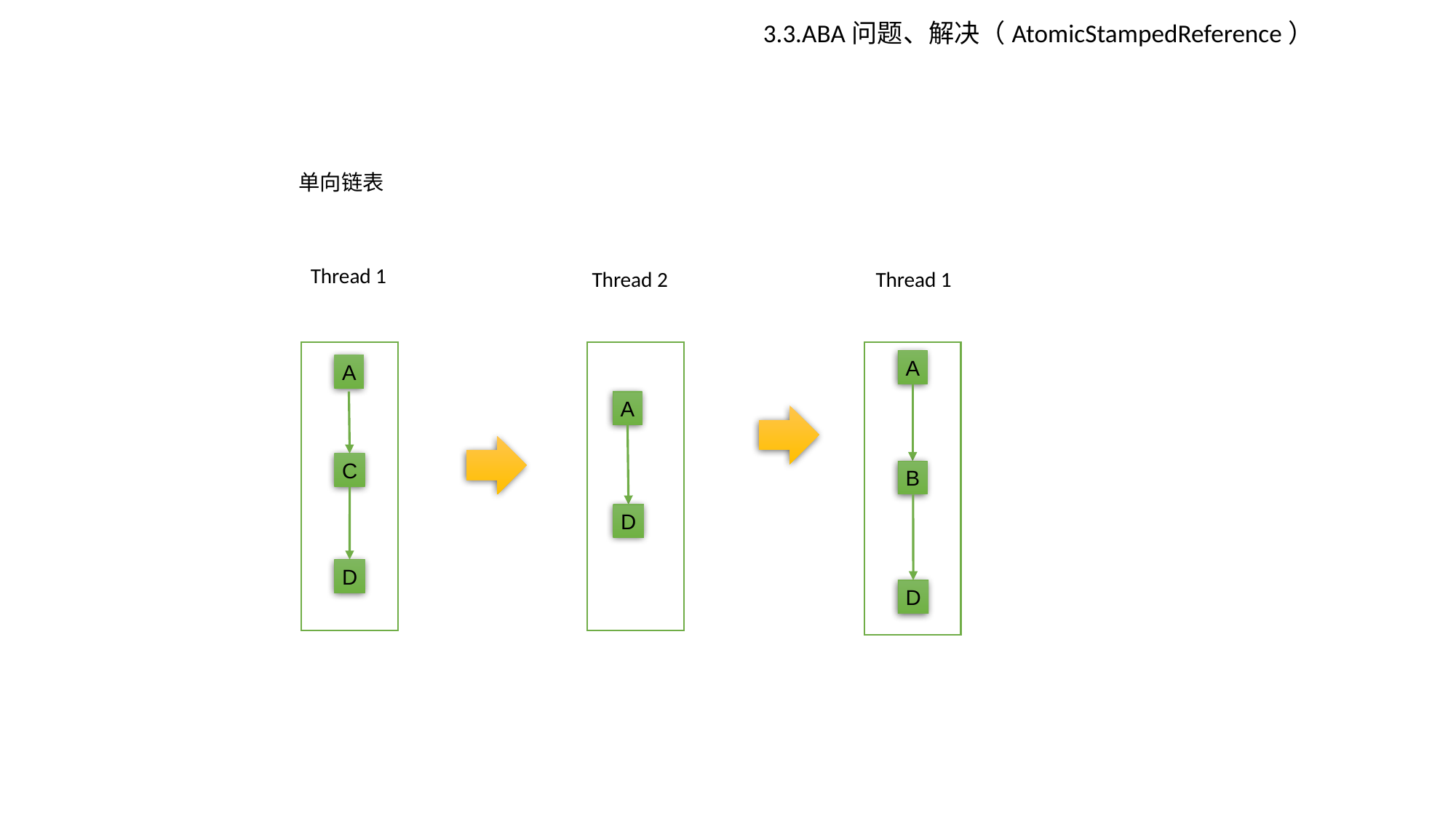

3.3.ABA问题、解决（AtomicStampedReference）
单向链表
Thread 1
Thread 2
Thread 1

A
A
A

C
B
D
D
D